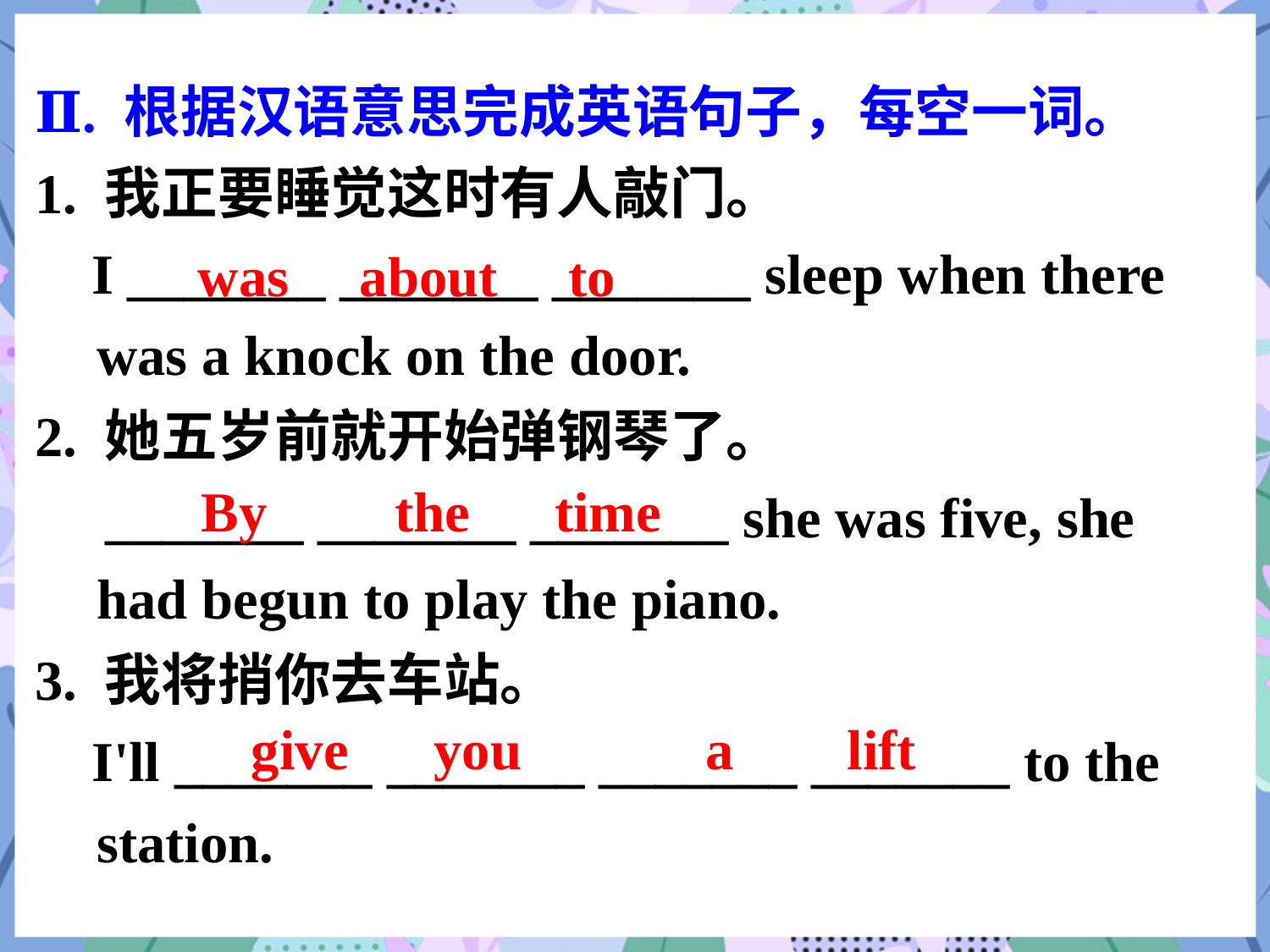

Ⅱ. 根据汉语意思完成英语句子，每空一词。
1. 我正要睡觉这时有人敲门。
    I _______ _______ _______ sleep when there was a knock on the door.
2. 她五岁前就开始弹钢琴了。
     _______ _______ _______ she was five, she had begun to play the piano.
3. 我将捎你去车站。
    I'll _______ _______ _______ _______ to the station.
 was     about     to
By         the      time
 give      you             a        lift